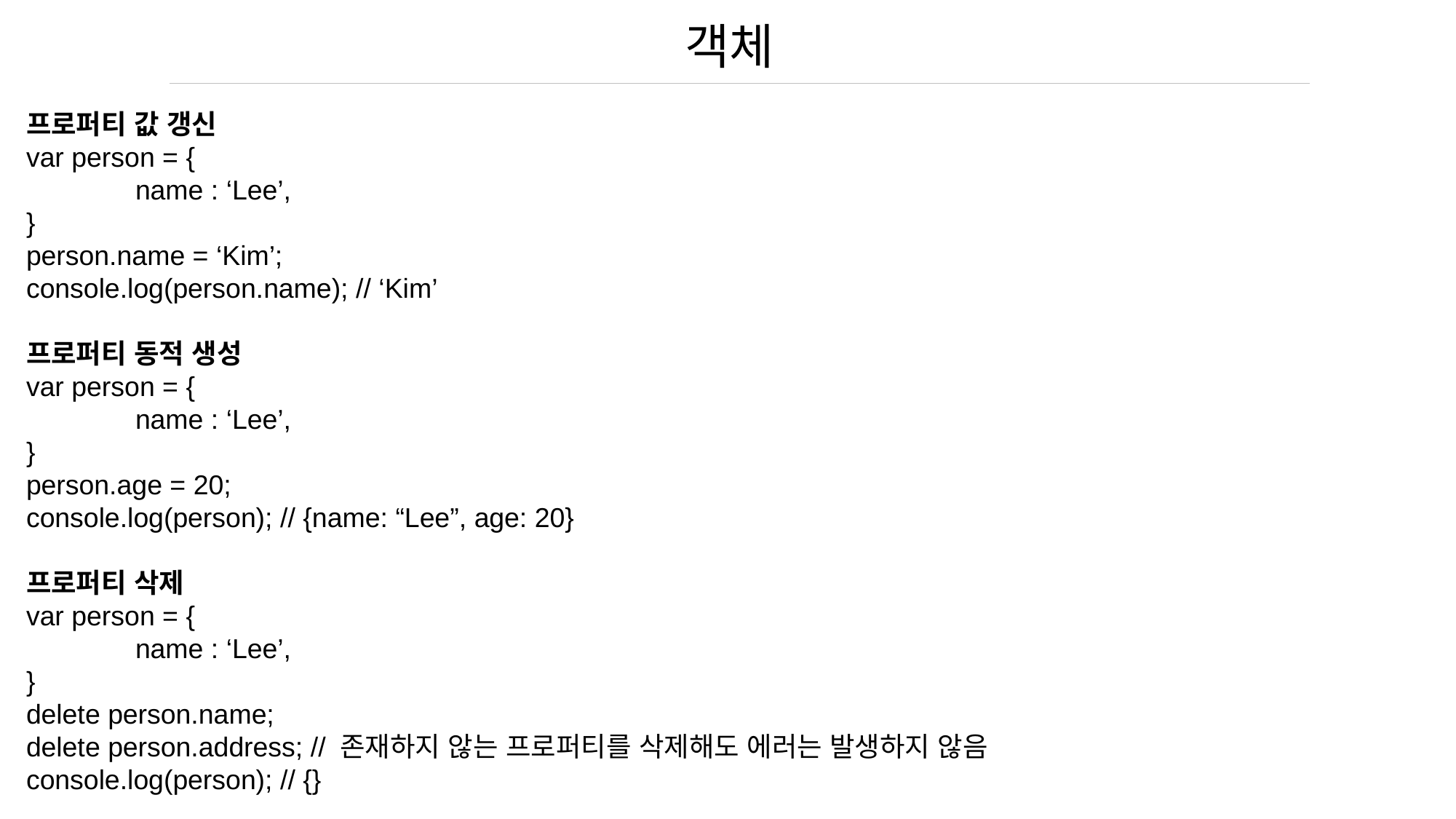

객체
프로퍼티 값 갱신
var person = {
	name : ‘Lee’,
}
person.name = ‘Kim’;
console.log(person.name); // ‘Kim’

프로퍼티 동적 생성
var person = {
	name : ‘Lee’,
}
person.age = 20;
console.log(person); // {name: “Lee”, age: 20}

프로퍼티 삭제
var person = {
	name : ‘Lee’,
}
delete person.name;
delete person.address; // 존재하지 않는 프로퍼티를 삭제해도 에러는 발생하지 않음
console.log(person); // {}